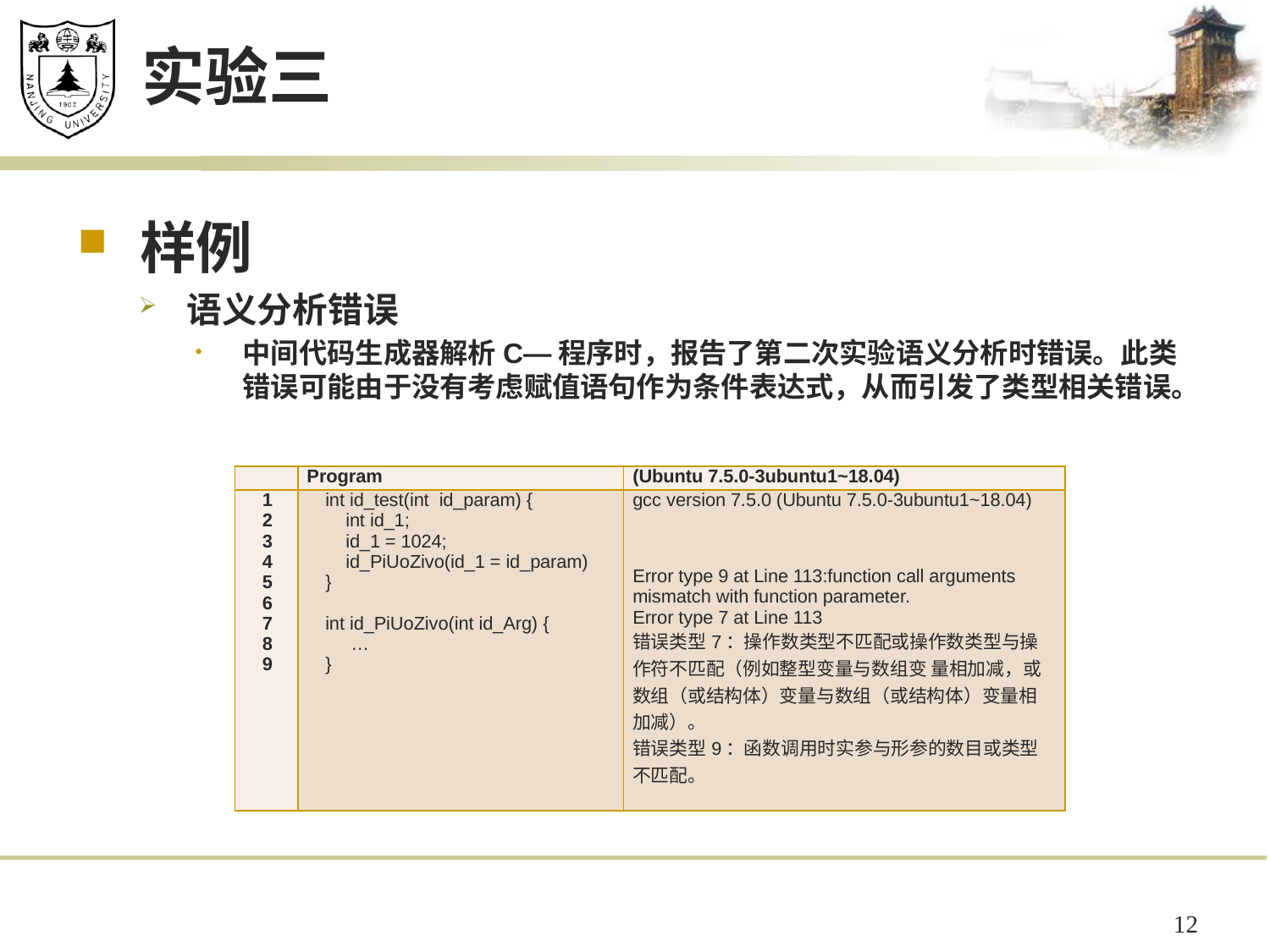

# 实验三
样例
语义分析错误
中间代码生成器解析C—程序时，报告了第二次实验语义分析时错误。此类错误可能由于没有考虑赋值语句作为条件表达式，从而引发了类型相关错误。
|  | Program | (Ubuntu 7.5.0-3ubuntu1~18.04) |
| --- | --- | --- |
| 1 2 3 4 5 6 7 8 9 | int id\_test(int id\_param) { int id\_1; id\_1 = 1024; id\_PiUoZivo(id\_1 = id\_param) } int id\_PiUoZivo(int id\_Arg) { … } | gcc version 7.5.0 (Ubuntu 7.5.0-3ubuntu1~18.04) Error type 9 at Line 113:function call arguments mismatch with function parameter. Error type 7 at Line 113 错误类型7：操作数类型不匹配或操作数类型与操作符不匹配（例如整型变量与数组变 量相加减，或数组（或结构体）变量与数组（或结构体）变量相加减）。 错误类型9：函数调用时实参与形参的数目或类型不匹配。 |